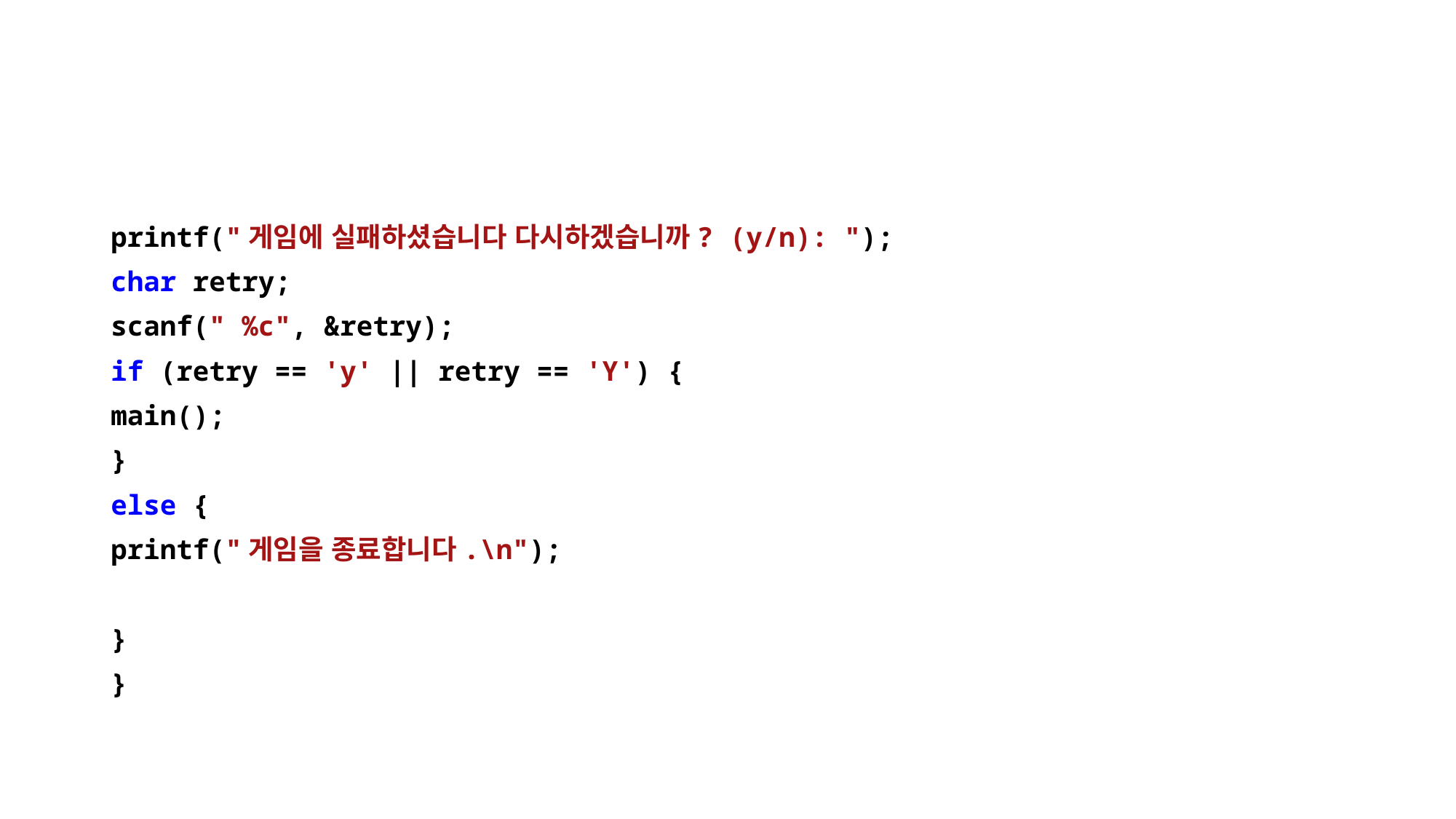

#
printf("게임에 실패하셨습니다 다시하겠습니까? (y/n): ");
char retry;
scanf(" %c", &retry);
if (retry == 'y' || retry == 'Y') {
main();
}
else {
printf("게임을 종료합니다.\n");

}
}